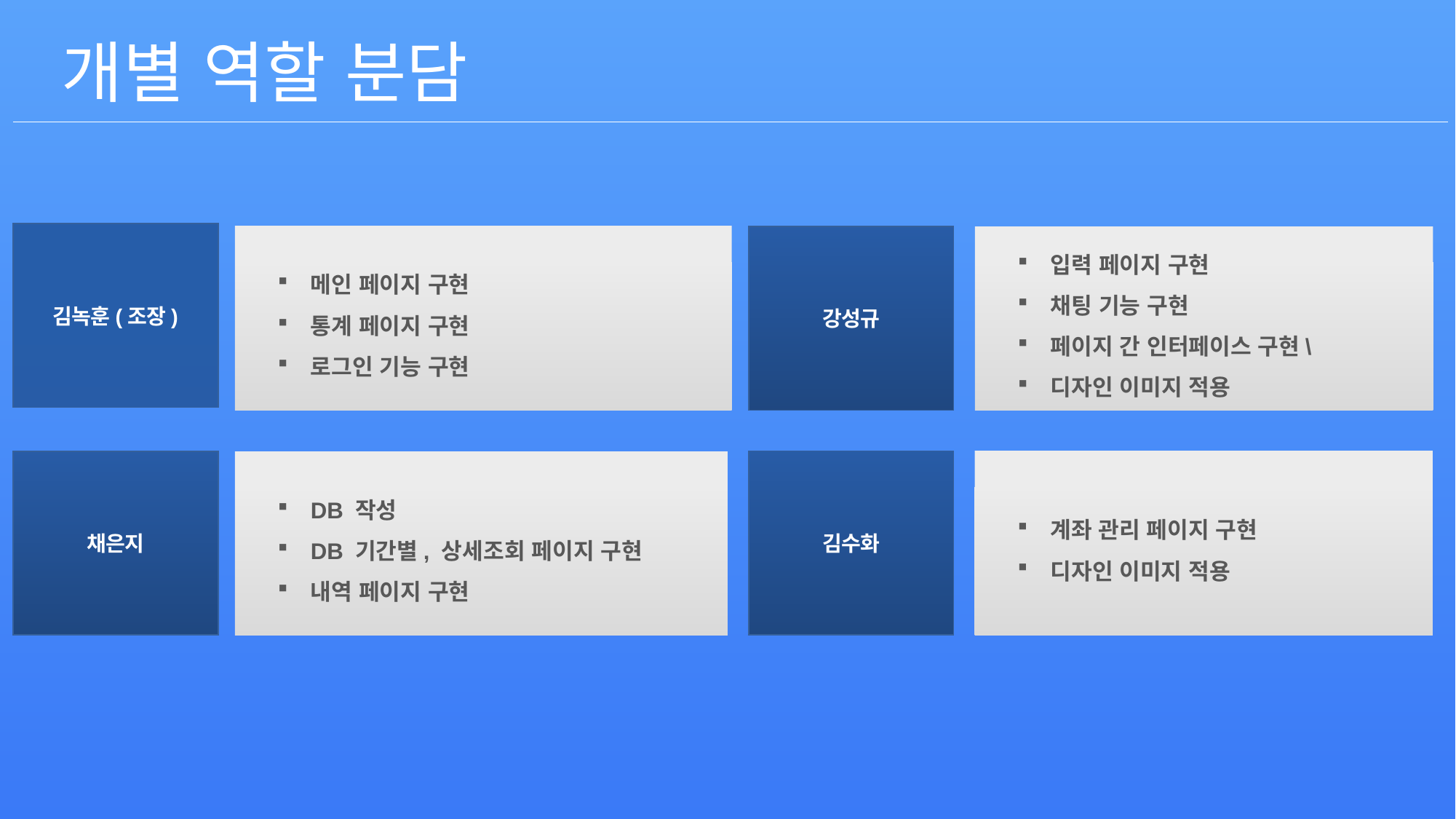

개별 역할 분담
김녹훈(조장)
메인 페이지 구현
통계 페이지 구현
로그인 기능 구현
강성규
입력 페이지 구현
채팅 기능 구현
페이지 간 인터페이스 구현\
디자인 이미지 적용
김수화
계좌 관리 페이지 구현
디자인 이미지 적용
채은지
DB 작성
DB 기간별, 상세조회 페이지 구현
내역 페이지 구현